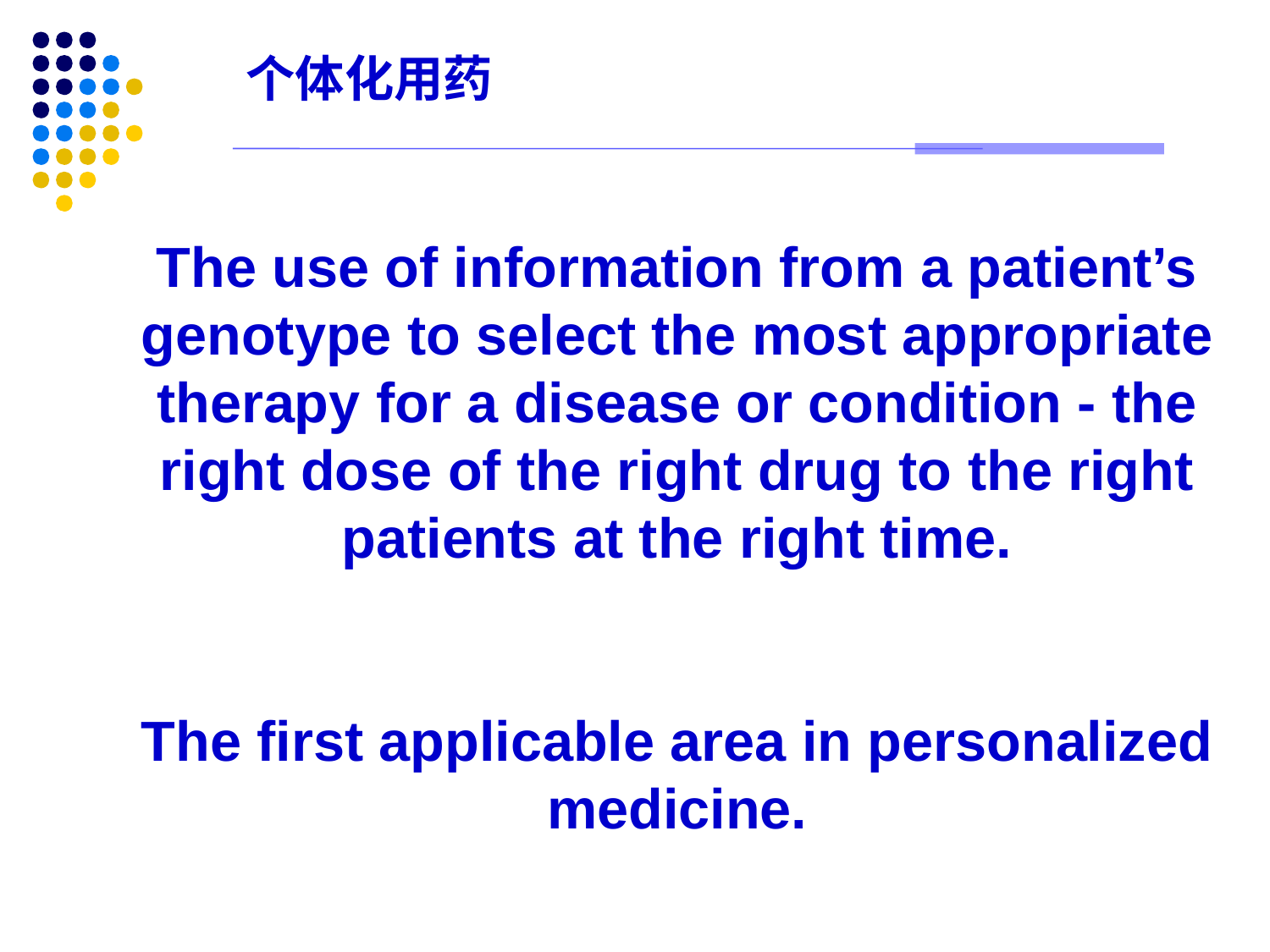

个体化用药
The use of information from a patient’s genotype to select the most appropriate therapy for a disease or condition - the right dose of the right drug to the right patients at the right time.

The first applicable area in personalized medicine.